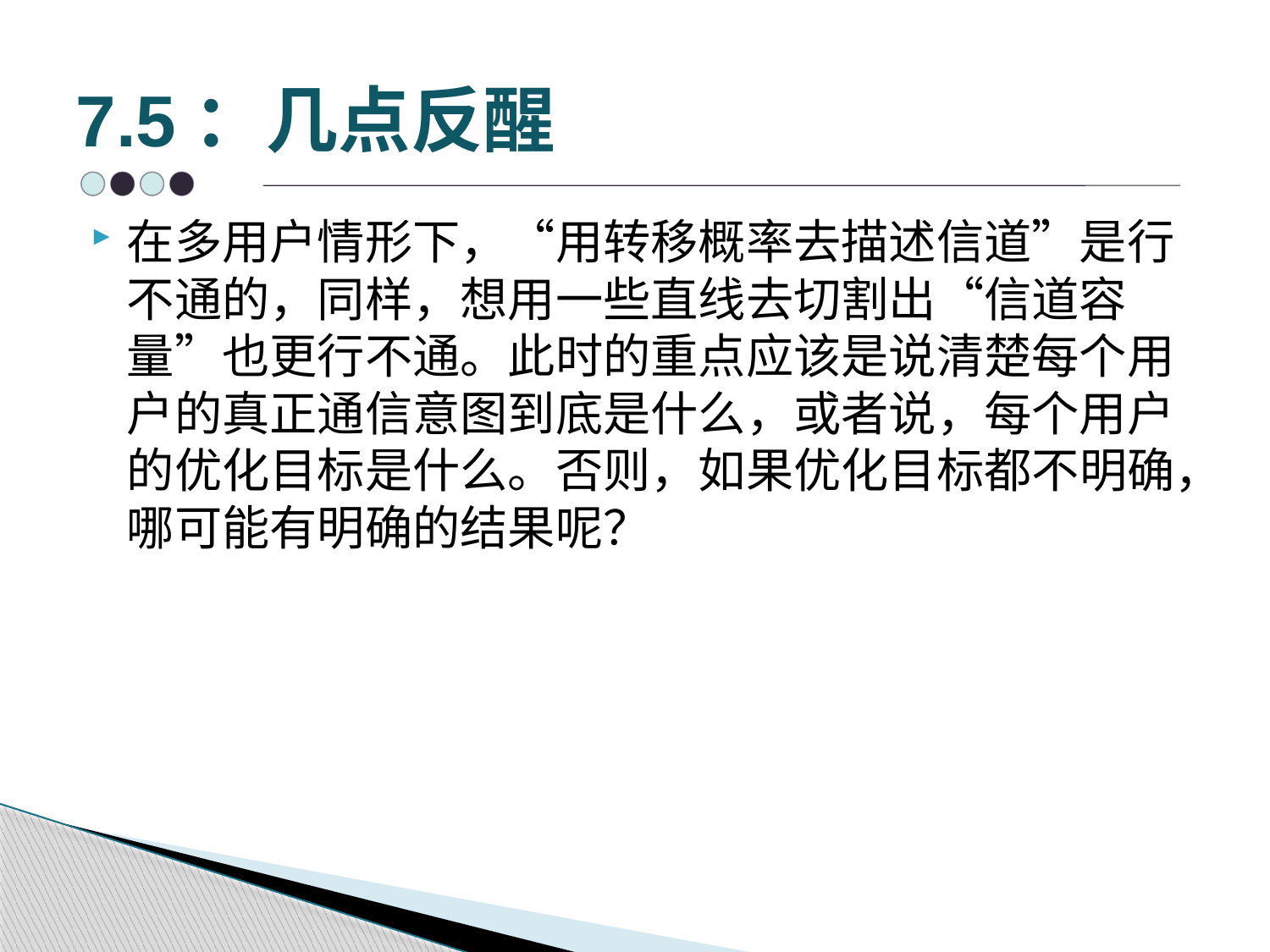

# 7.5：几点反醒

在多用户情形下，“用转移概率去描述信道”是行不通的，同样，想用一些直线去切割出“信道容量”也更行不通。此时的重点应该是说清楚每个用户的真正通信意图到底是什么，或者说，每个用户的优化目标是什么。否则，如果优化目标都不明确，哪可能有明确的结果呢？